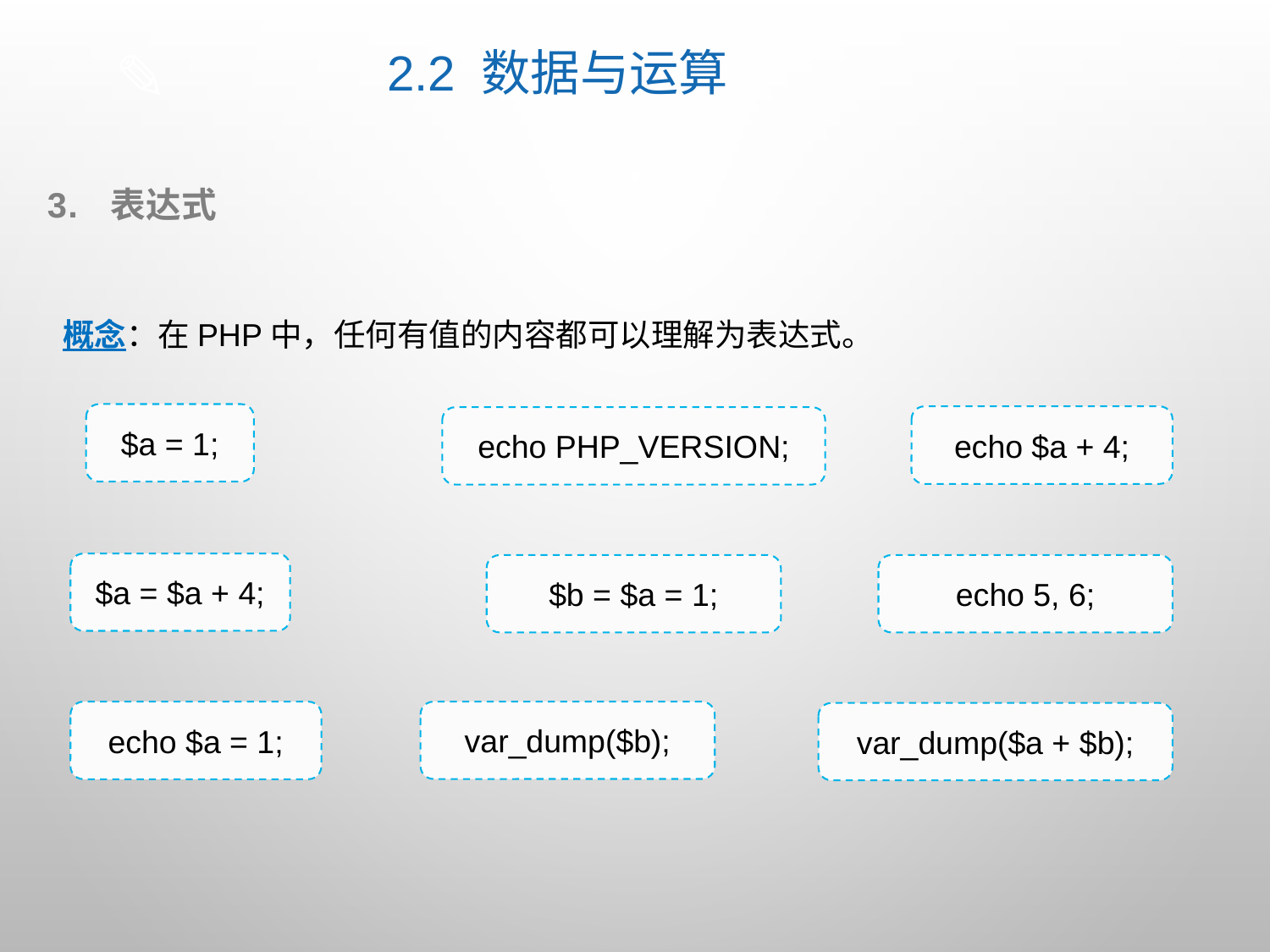

# 2.2 数据与运算
表达式
概念：在PHP中，任何有值的内容都可以理解为表达式。
$a = 1;
echo $a + 4;
echo PHP_VERSION;
$a = $a + 4;
$b = $a = 1;
echo 5, 6;
echo $a = 1;
var_dump($b);
var_dump($a + $b);